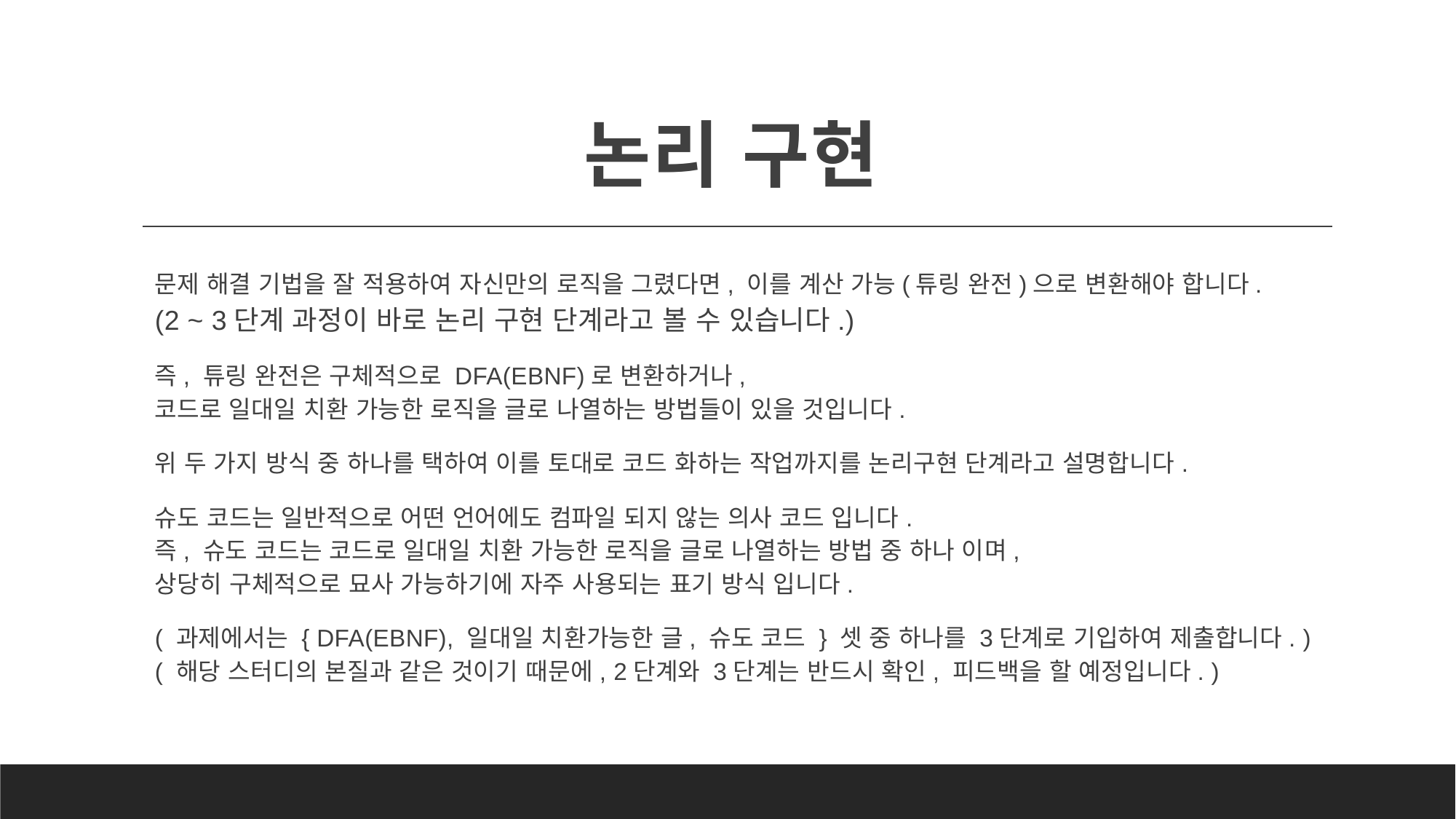

# 논리 구현
문제 해결 기법을 잘 적용하여 자신만의 로직을 그렸다면, 이를 계산 가능(튜링 완전)으로 변환해야 합니다.
(2 ~ 3단계 과정이 바로 논리 구현 단계라고 볼 수 있습니다.)
즉, 튜링 완전은 구체적으로 DFA(EBNF)로 변환하거나,
코드로 일대일 치환 가능한 로직을 글로 나열하는 방법들이 있을 것입니다.
위 두 가지 방식 중 하나를 택하여 이를 토대로 코드 화하는 작업까지를 논리구현 단계라고 설명합니다.
슈도 코드는 일반적으로 어떤 언어에도 컴파일 되지 않는 의사 코드 입니다.
즉, 슈도 코드는 코드로 일대일 치환 가능한 로직을 글로 나열하는 방법 중 하나 이며,
상당히 구체적으로 묘사 가능하기에 자주 사용되는 표기 방식 입니다.
( 과제에서는 { DFA(EBNF), 일대일 치환가능한 글, 슈도 코드 } 셋 중 하나를 3단계로 기입하여 제출합니다. )
( 해당 스터디의 본질과 같은 것이기 때문에, 2단계와 3단계는 반드시 확인, 피드백을 할 예정입니다. )